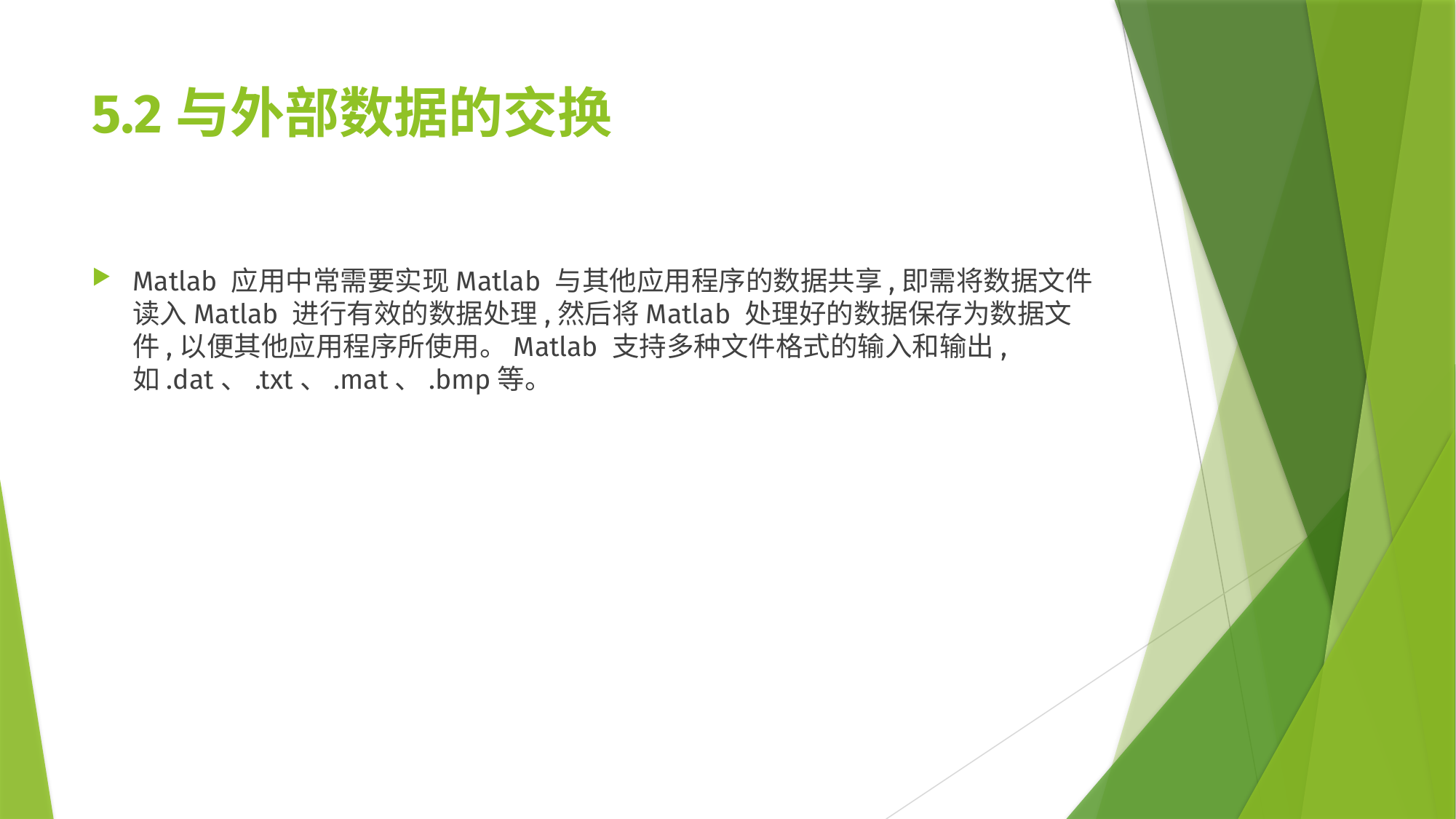

# 5.2与外部数据的交换
Matlab 应用中常需要实现Matlab 与其他应用程序的数据共享,即需将数据文件读入Matlab 进行有效的数据处理,然后将Matlab 处理好的数据保存为数据文件,以便其他应用程序所使用。Matlab 支持多种文件格式的输入和输出,如.dat、.txt、.mat、.bmp等。